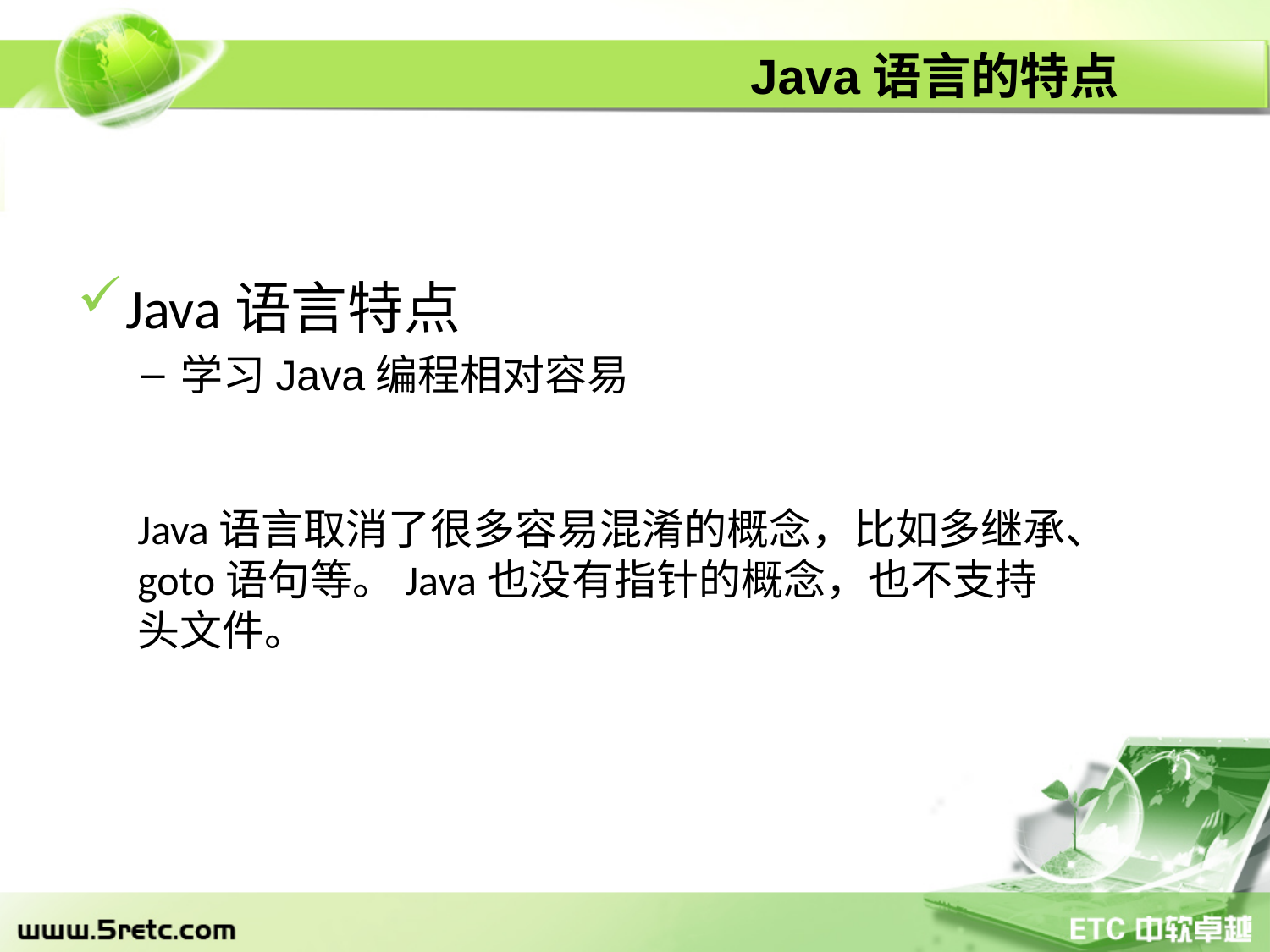

# Java语言的特点
Java语言特点
学习Java编程相对容易

Java语言取消了很多容易混淆的概念，比如多继承、goto语句等。Java也没有指针的概念，也不支持头文件。